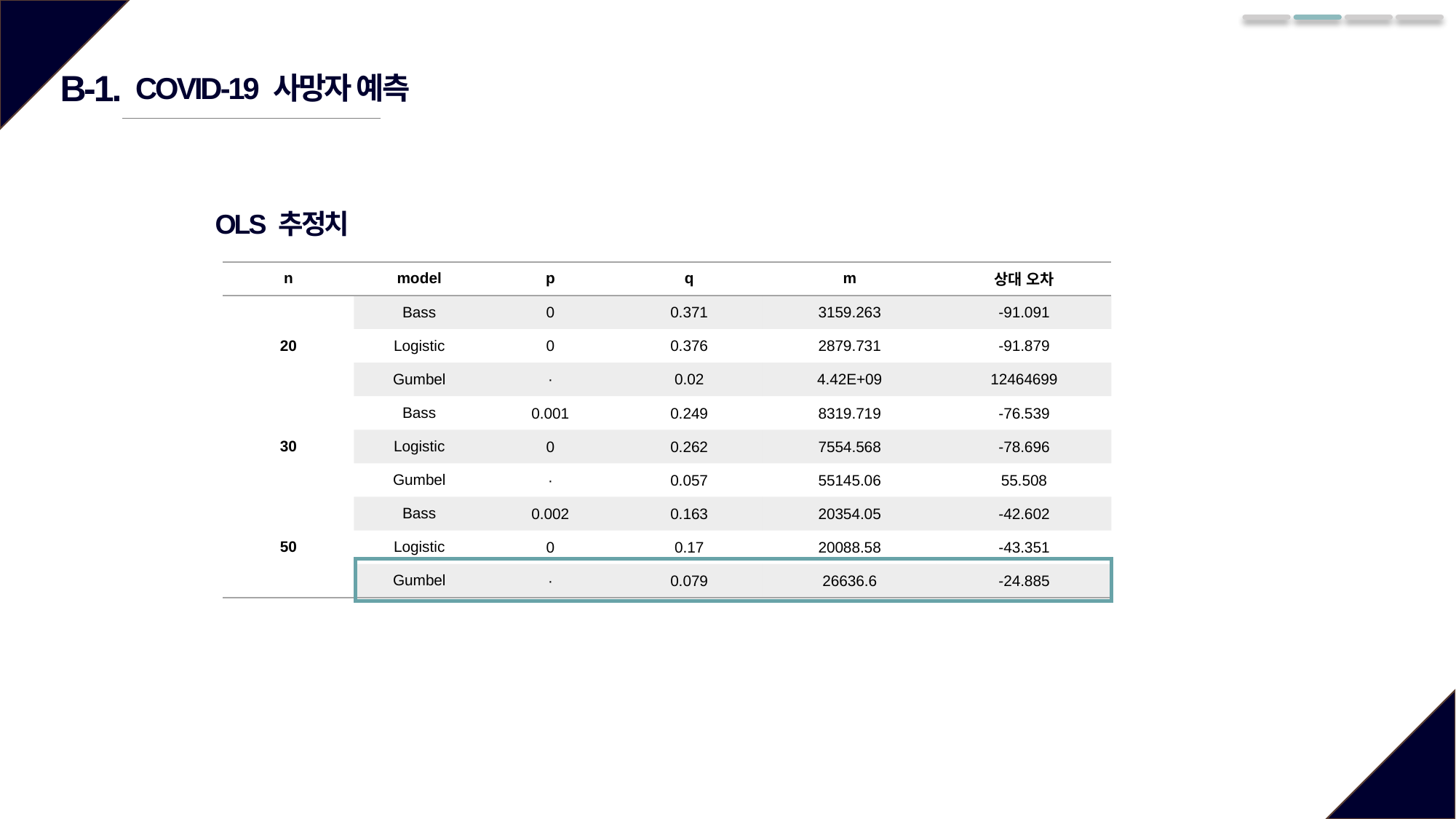

B-1.
COVID-19 사망자 예측
OLS 추정치
| n | model | p | q | m | 상대 오차 |
| --- | --- | --- | --- | --- | --- |
| 20 | Bass | 0 | 0.371 | 3159.263 | -91.091 |
|  | Logistic | 0 | 0.376 | 2879.731 | -91.879 |
|  | Gumbel | ∙ | 0.02 | 4.42E+09 | 12464699 |
| 30 | Bass | 0.001 | 0.249 | 8319.719 | -76.539 |
|  | Logistic | 0 | 0.262 | 7554.568 | -78.696 |
|  | Gumbel | ∙ | 0.057 | 55145.06 | 55.508 |
| 50 | Bass | 0.002 | 0.163 | 20354.05 | -42.602 |
|  | Logistic | 0 | 0.17 | 20088.58 | -43.351 |
|  | Gumbel | ∙ | 0.079 | 26636.6 | -24.885 |